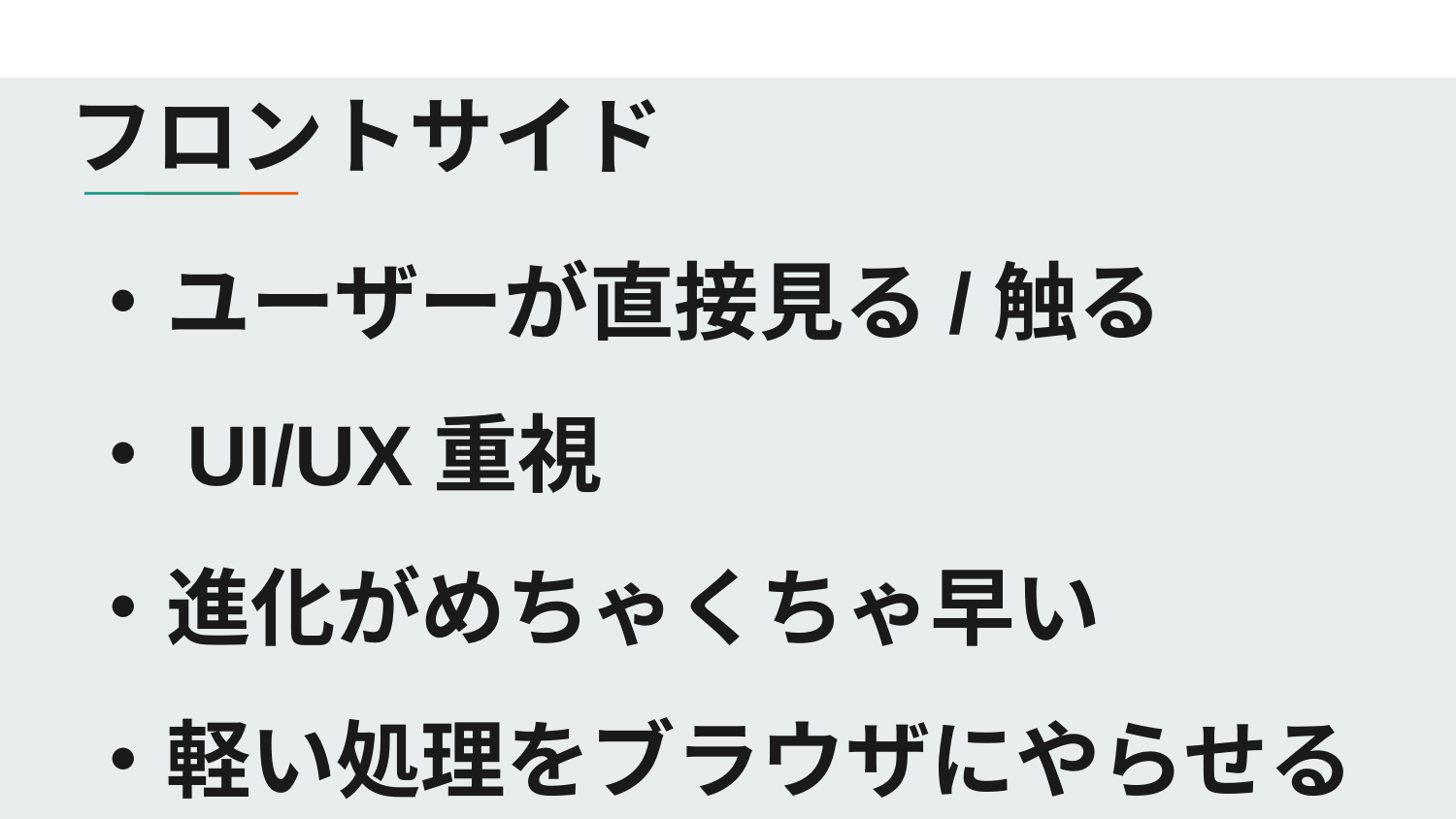

# フロントサイド
・ユーザーが直接見る/触る
・UI/UX重視
・進化がめちゃくちゃ早い
・軽い処理をブラウザにやらせる